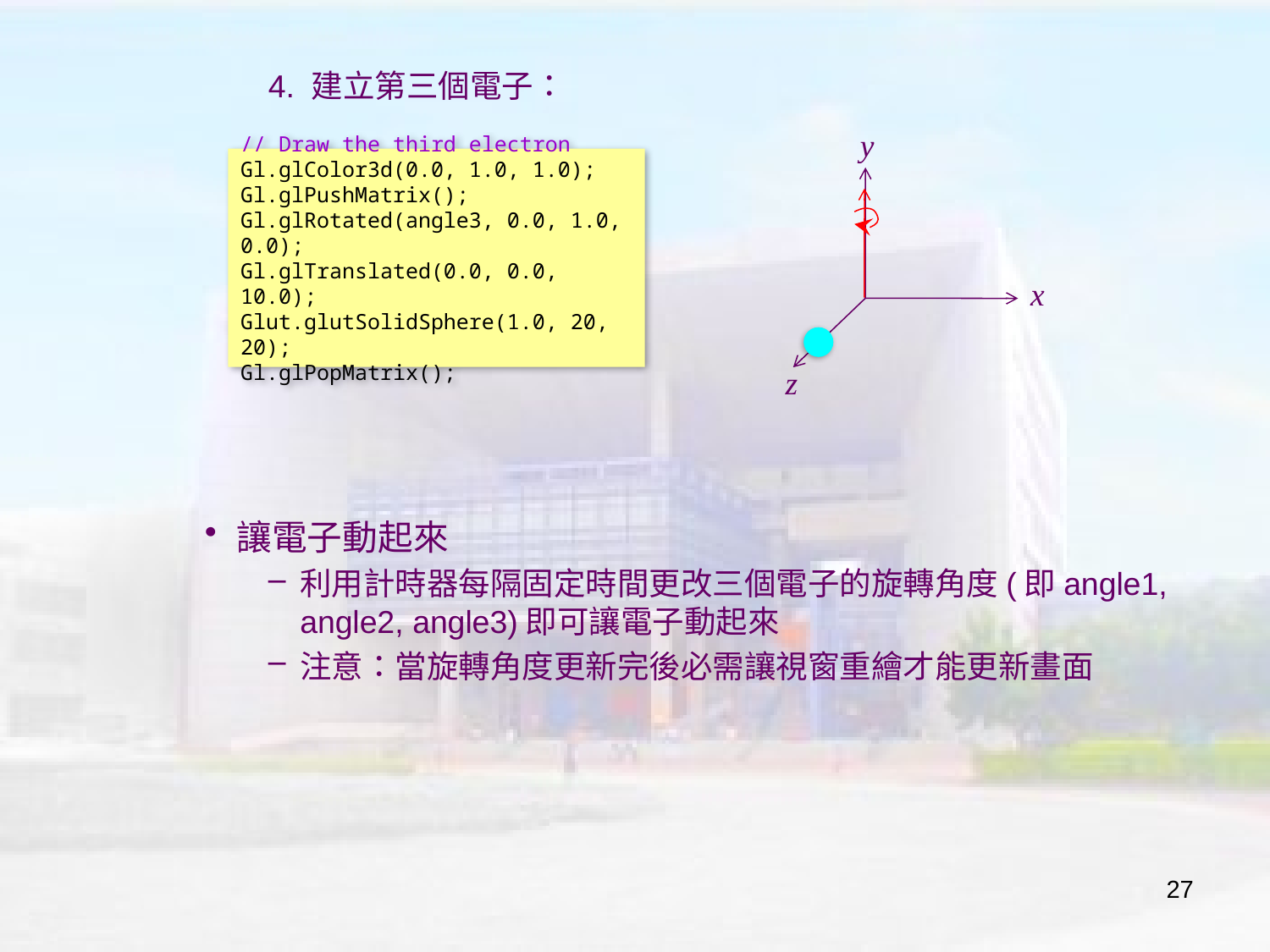

4. 建立第三個電子：

讓電子動起來
利用計時器每隔固定時間更改三個電子的旋轉角度(即angle1, angle2, angle3)即可讓電子動起來
注意：當旋轉角度更新完後必需讓視窗重繪才能更新畫面
y
// Draw the third electron
Gl.glColor3d(0.0, 1.0, 1.0);
Gl.glPushMatrix();
Gl.glRotated(angle3, 0.0, 1.0, 0.0);
Gl.glTranslated(0.0, 0.0, 10.0);
Glut.glutSolidSphere(1.0, 20, 20);
Gl.glPopMatrix();

x

z
27